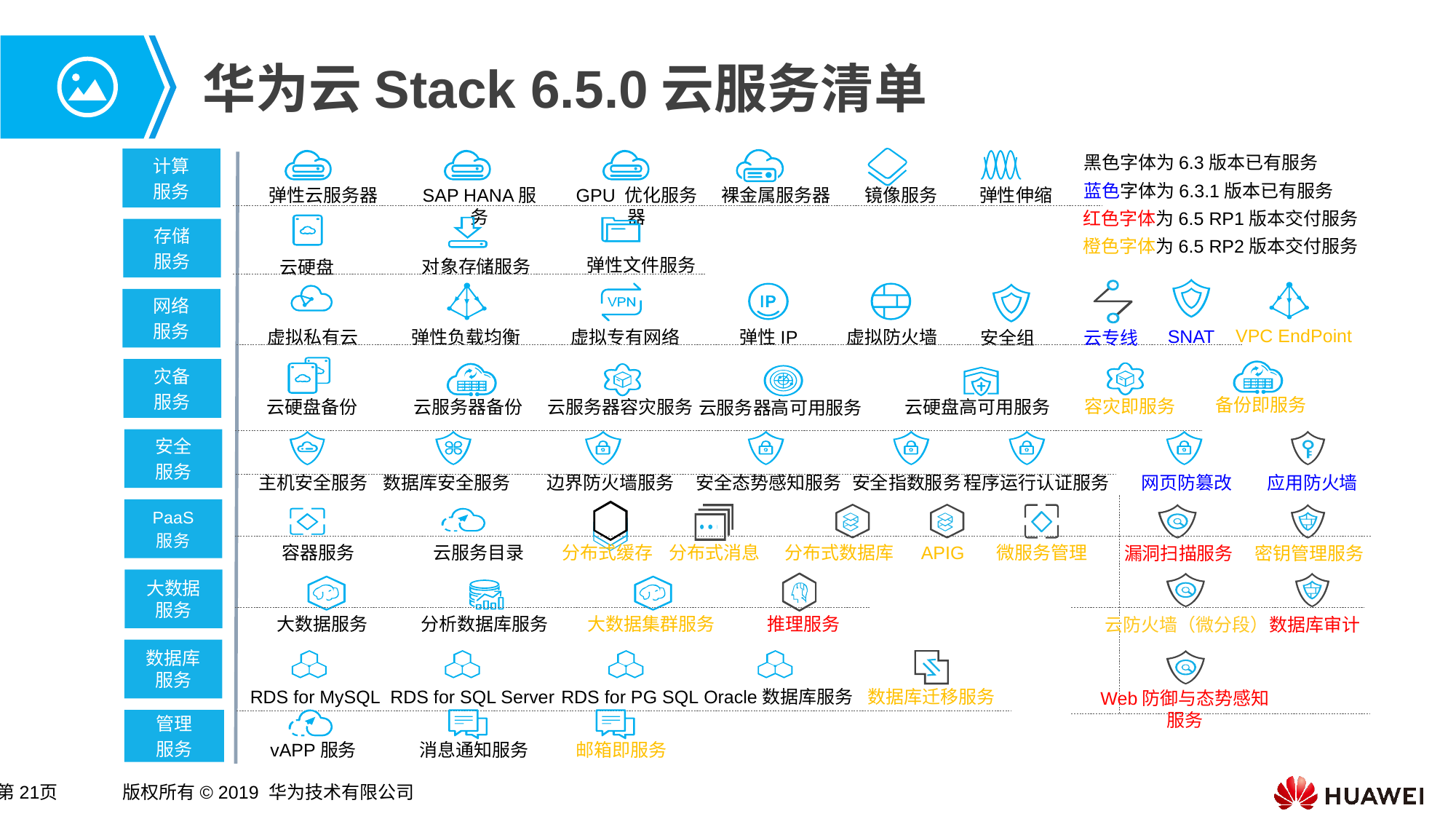

# 华为云Stack 6.5.0云服务清单
黑色字体为6.3版本已有服务

计算
服务

蓝色字体为6.3.1版本已有服务
镜像服务
弹性云服务器
SAP HANA服务
GPU 优化服务器
裸金属服务器
弹性伸缩
红色字体为6.5 RP1版本交付服务

存储
服务
橙色字体为6.5 RP2版本交付服务
弹性文件服务
对象存储服务
云硬盘

网络
服务
VPC EndPoint
SNAT
虚拟私有云
弹性负载均衡
虚拟专有网络
弹性IP
虚拟防火墙
安全组
云专线

灾备
服务

备份即服务
容灾即服务
云硬盘备份
云服务器备份
云服务器容灾服务
云硬盘高可用服务
云服务器高可用服务
安全
服务

主机安全服务
数据库安全服务
边界防火墙服务
安全态势感知服务
安全指数服务
程序运行认证服务
网页防篡改
应用防火墙
PaaS
服务

容器服务
云服务目录
分布式缓存
分布式消息
分布式数据库
APIG
微服务管理
漏洞扫描服务
密钥管理服务
大数据服务

大数据服务
分析数据库服务
大数据集群服务
推理服务
云防火墙（微分段）
数据库审计
数据库服务

RDS for MySQL
RDS for SQL Server
RDS for PG SQL
Oracle数据库服务
数据库迁移服务
Web防御与态势感知服务

管理
服务
邮箱即服务
vAPP服务
消息通知服务